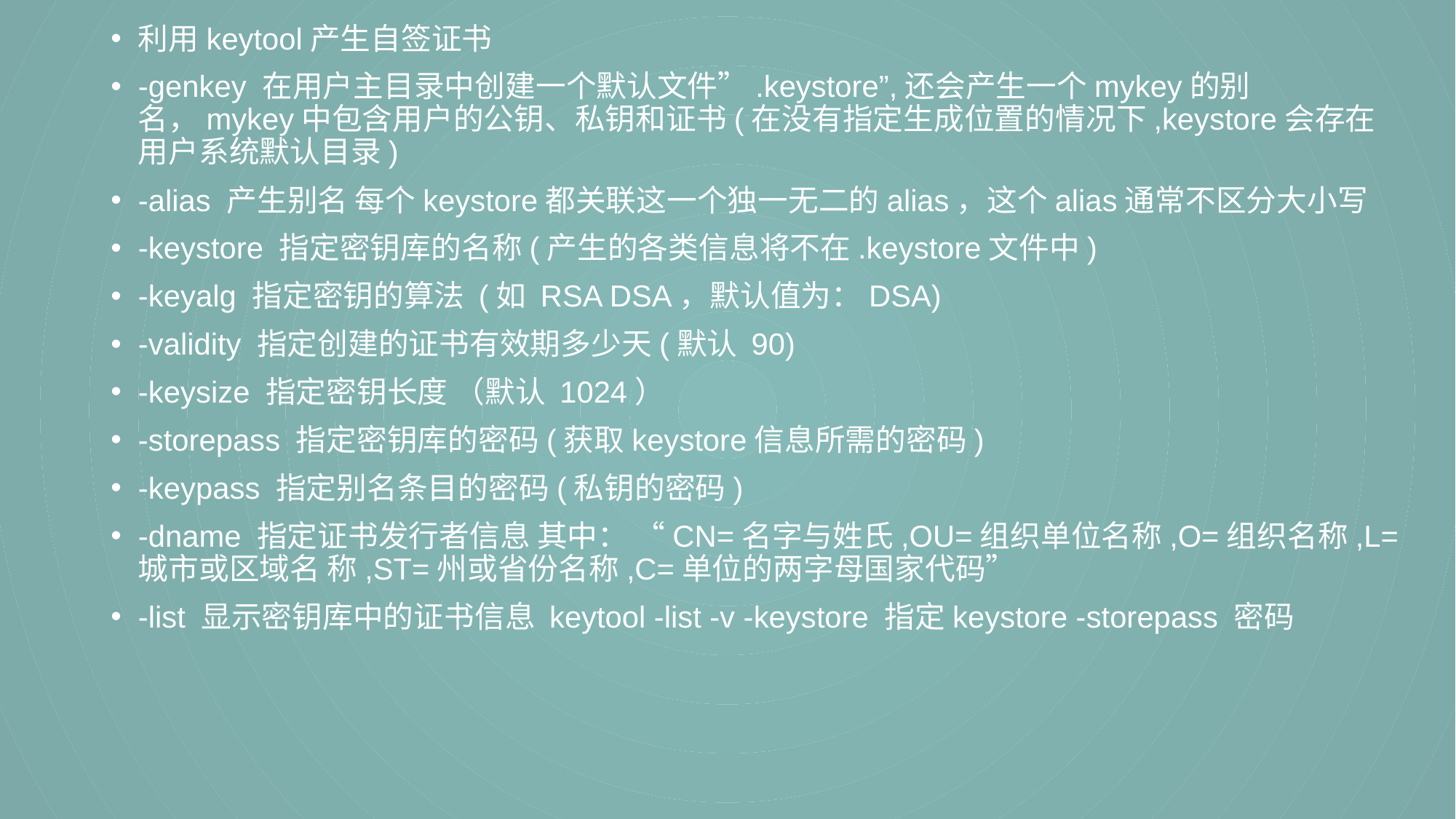

利用keytool产生自签证书
-genkey 在用户主目录中创建一个默认文件”.keystore”,还会产生一个mykey的别名，mykey中包含用户的公钥、私钥和证书(在没有指定生成位置的情况下,keystore会存在用户系统默认目录)
-alias 产生别名 每个keystore都关联这一个独一无二的alias，这个alias通常不区分大小写
-keystore 指定密钥库的名称(产生的各类信息将不在.keystore文件中)
-keyalg 指定密钥的算法 (如 RSA DSA，默认值为：DSA)
-validity 指定创建的证书有效期多少天(默认 90)
-keysize 指定密钥长度 （默认 1024）
-storepass 指定密钥库的密码(获取keystore信息所需的密码)
-keypass 指定别名条目的密码(私钥的密码)
-dname 指定证书发行者信息 其中： “CN=名字与姓氏,OU=组织单位名称,O=组织名称,L=城市或区域名 称,ST=州或省份名称,C=单位的两字母国家代码”
-list 显示密钥库中的证书信息 keytool -list -v -keystore 指定keystore -storepass 密码